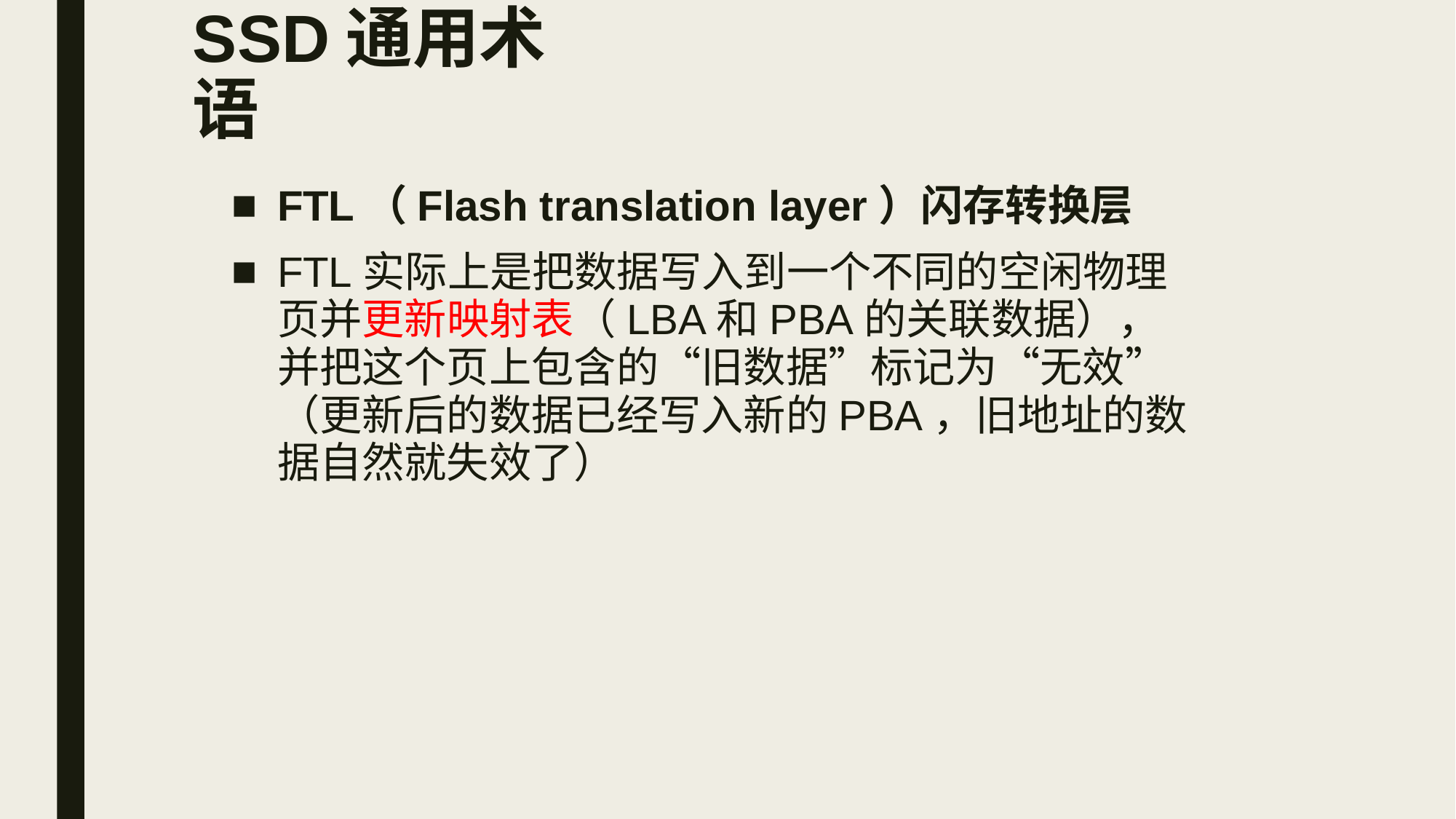

# SSD通用术语
FTL（Flash translation layer）闪存转换层
FTL实际上是把数据写入到一个不同的空闲物理页并更新映射表（LBA和PBA的关联数据），并把这个页上包含的“旧数据”标记为“无效”（更新后的数据已经写入新的PBA，旧地址的数据自然就失效了）